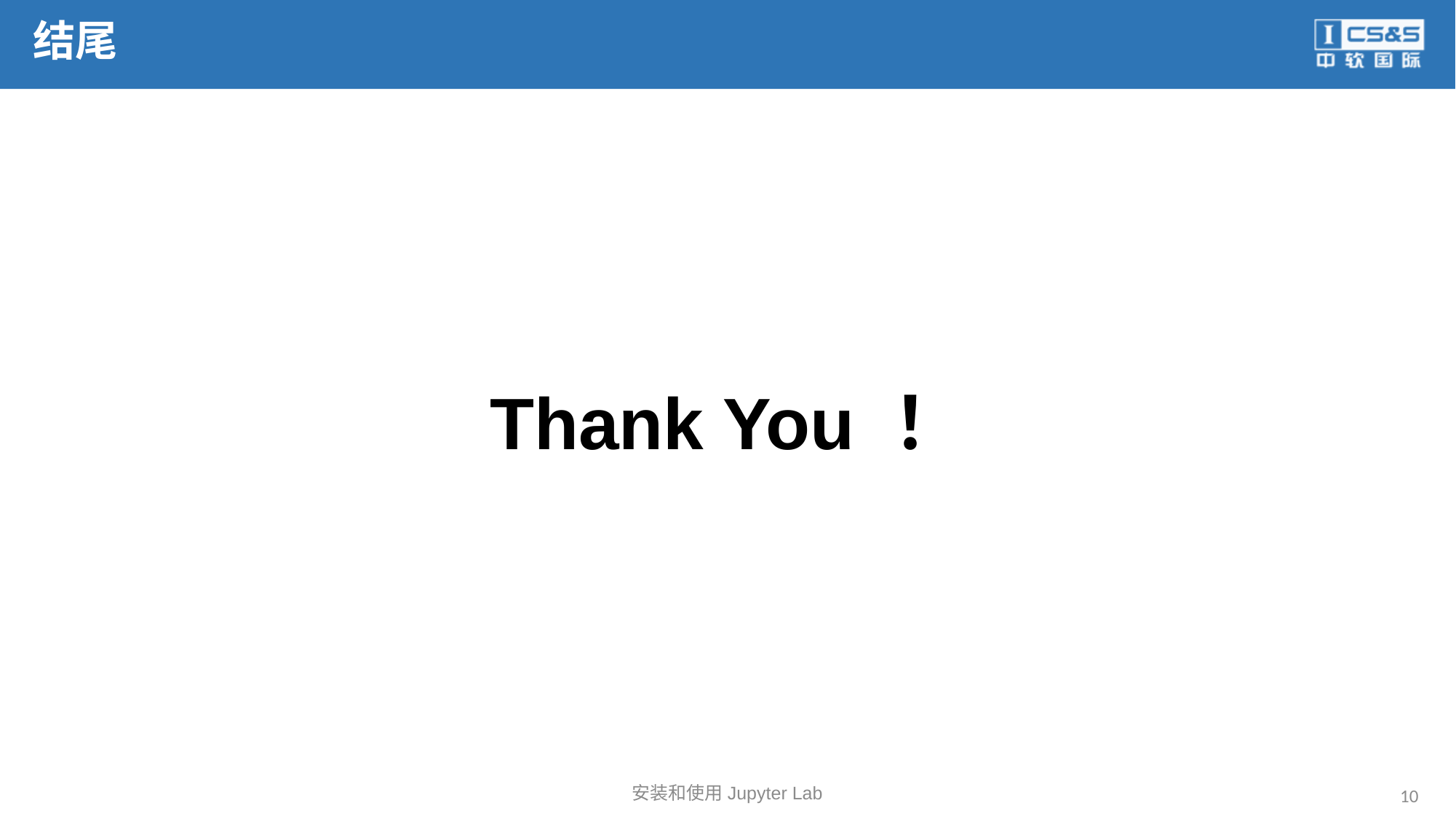

# 结尾
Thank You ！
安装和使用Jupyter Lab
10